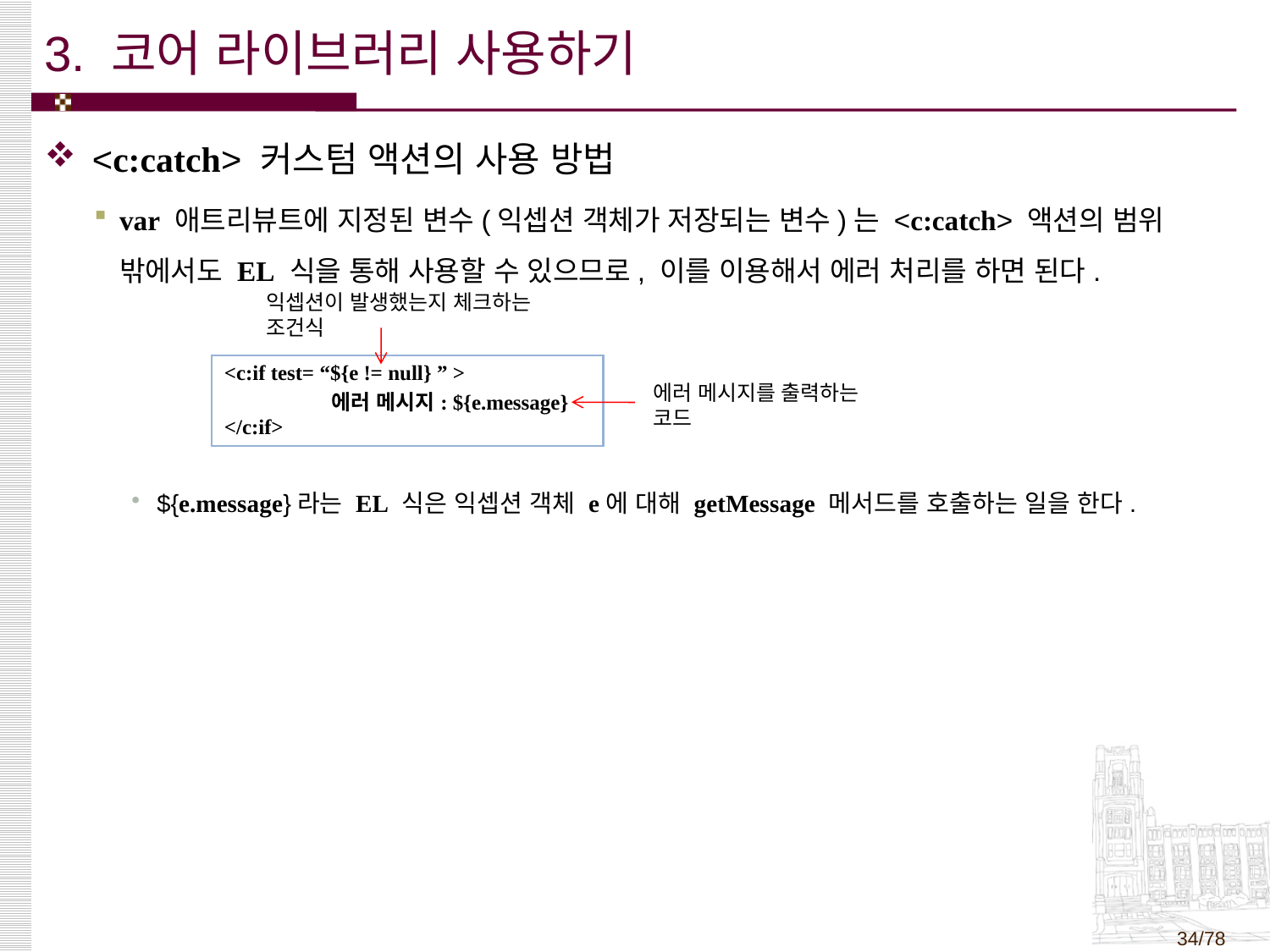

# 3. 코어 라이브러리 사용하기
<c:catch> 커스텀 액션의 사용 방법
var 애트리뷰트에 지정된 변수(익셉션 객체가 저장되는 변수)는 <c:catch> 액션의 범위 밖에서도 EL 식을 통해 사용할 수 있으므로, 이를 이용해서 에러 처리를 하면 된다.

${e.message}라는 EL 식은 익셉션 객체 e에 대해 getMessage 메서드를 호출하는 일을 한다.

익셉션이 발생했는지 체크하는 조건식
| <c:if test= “${e != null} ” > 에러 메시지: ${e.message} </c:if> |
| --- |
에러 메시지를 출력하는 코드